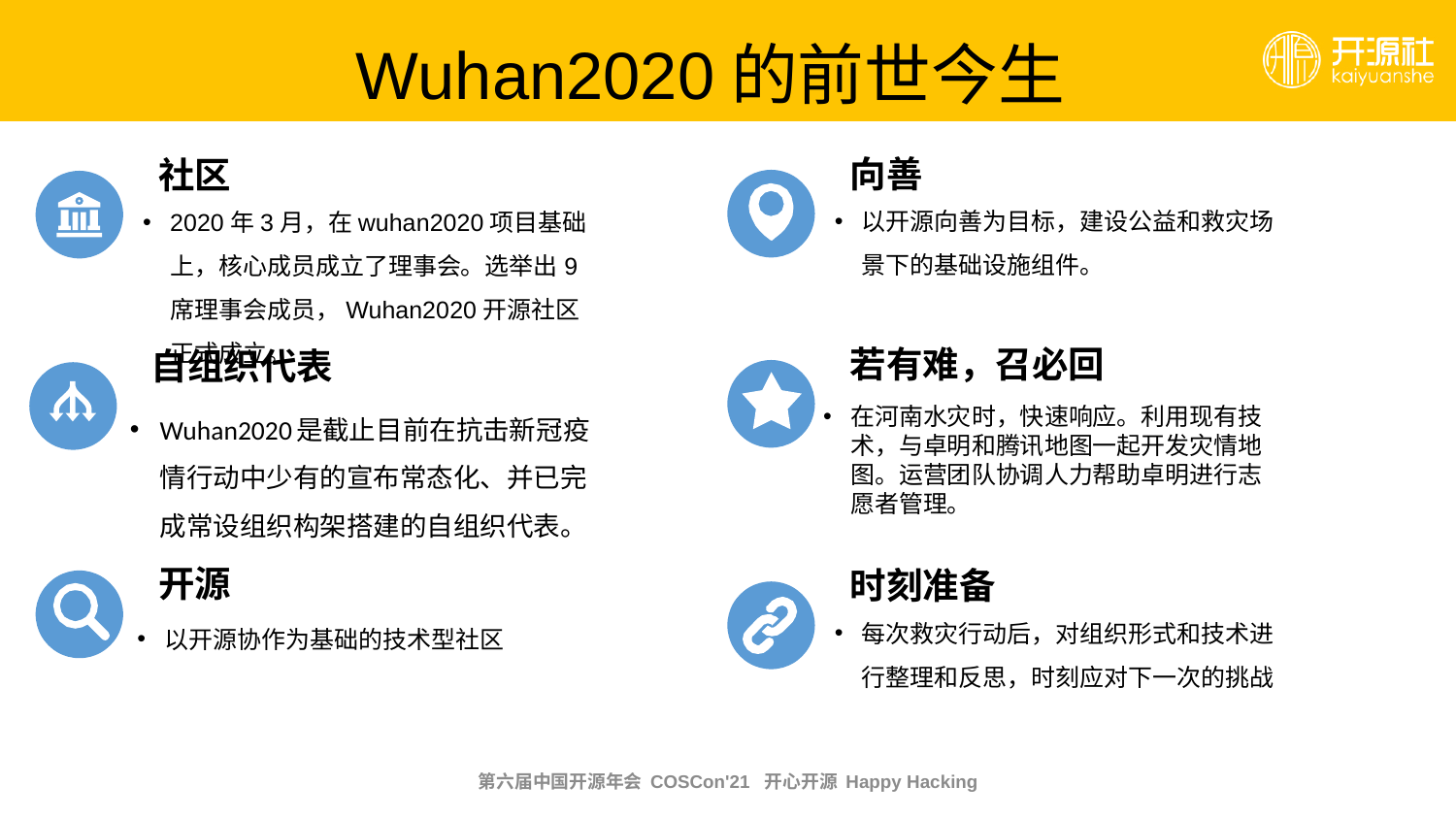

# Wuhan2020的前世今生
向善
社区

以开源向善为目标，建设公益和救灾场景下的基础设施组件。
2020年3月，在wuhan2020项目基础上，核心成员成立了理事会。选举出9席理事会成员，Wuhan2020开源社区正式成立。

若有难，召必回
自组织代表

Wuhan2020是截止目前在抗击新冠疫情行动中少有的宣布常态化、并已完成常设组织构架搭建的自组织代表。
在河南水灾时，快速响应。利用现有技术，与卓明和腾讯地图一起开发灾情地图。运营团队协调人力帮助卓明进行志愿者管理。
开源
时刻准备

每次救灾行动后，对组织形式和技术进行整理和反思，时刻应对下一次的挑战

以开源协作为基础的技术型社区